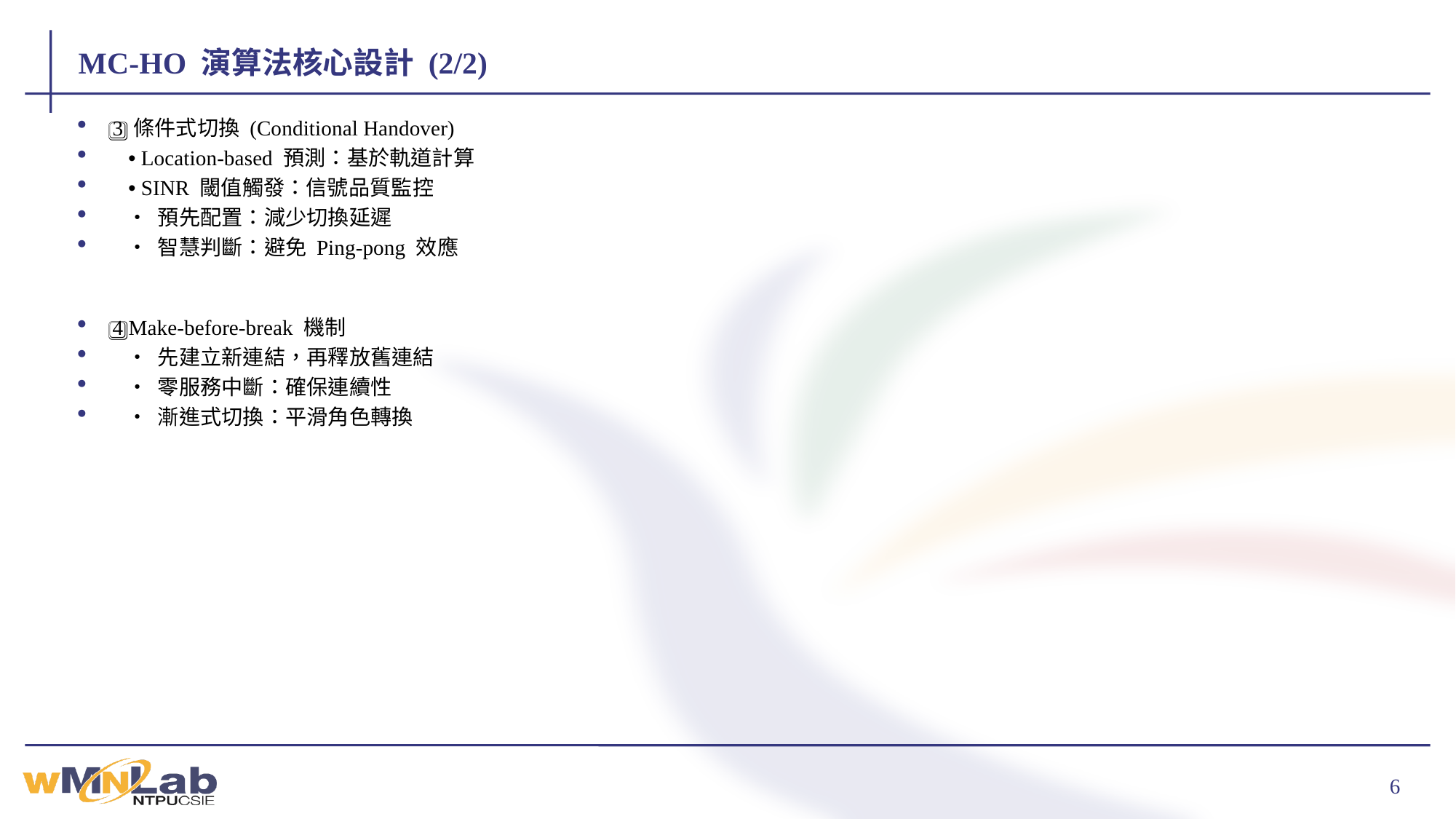

# MC-HO 演算法核心設計 (2/2)
3️⃣ 條件式切換 (Conditional Handover)
   • Location-based 預測：基於軌道計算
   • SINR 閾值觸發：信號品質監控
   • 預先配置：減少切換延遲
   • 智慧判斷：避免 Ping-pong 效應

4️⃣ Make-before-break 機制
   • 先建立新連結，再釋放舊連結
   • 零服務中斷：確保連續性
   • 漸進式切換：平滑角色轉換